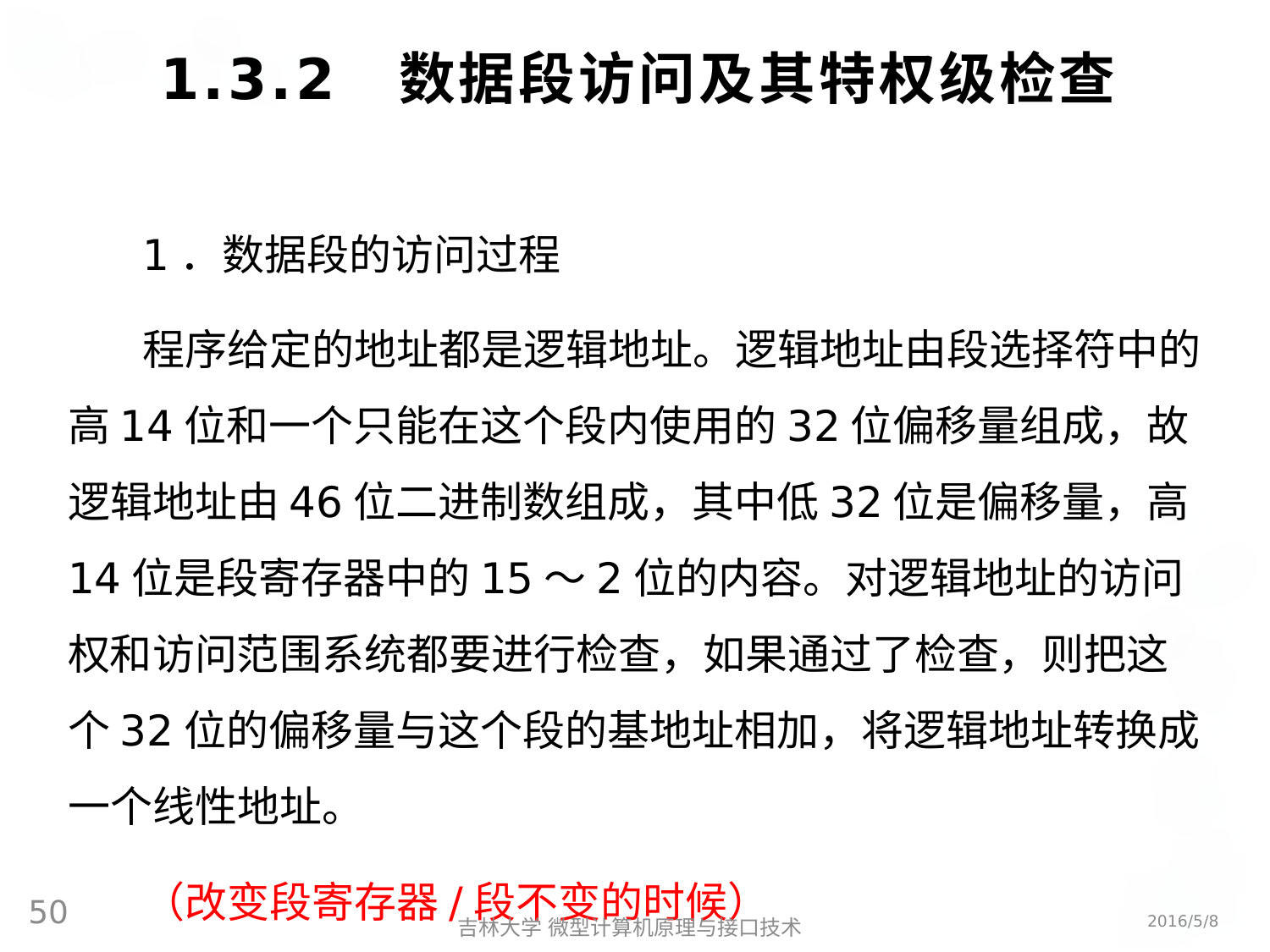

# 1.3.2  数据段访问及其特权级检查
1．数据段的访问过程
程序给定的地址都是逻辑地址。逻辑地址由段选择符中的高14位和一个只能在这个段内使用的32位偏移量组成，故逻辑地址由46位二进制数组成，其中低32位是偏移量，高14位是段寄存器中的15～2位的内容。对逻辑地址的访问权和访问范围系统都要进行检查，如果通过了检查，则把这个32位的偏移量与这个段的基地址相加，将逻辑地址转换成一个线性地址。
（改变段寄存器/段不变的时候）
50
2016/5/8
吉林大学 微型计算机原理与接口技术